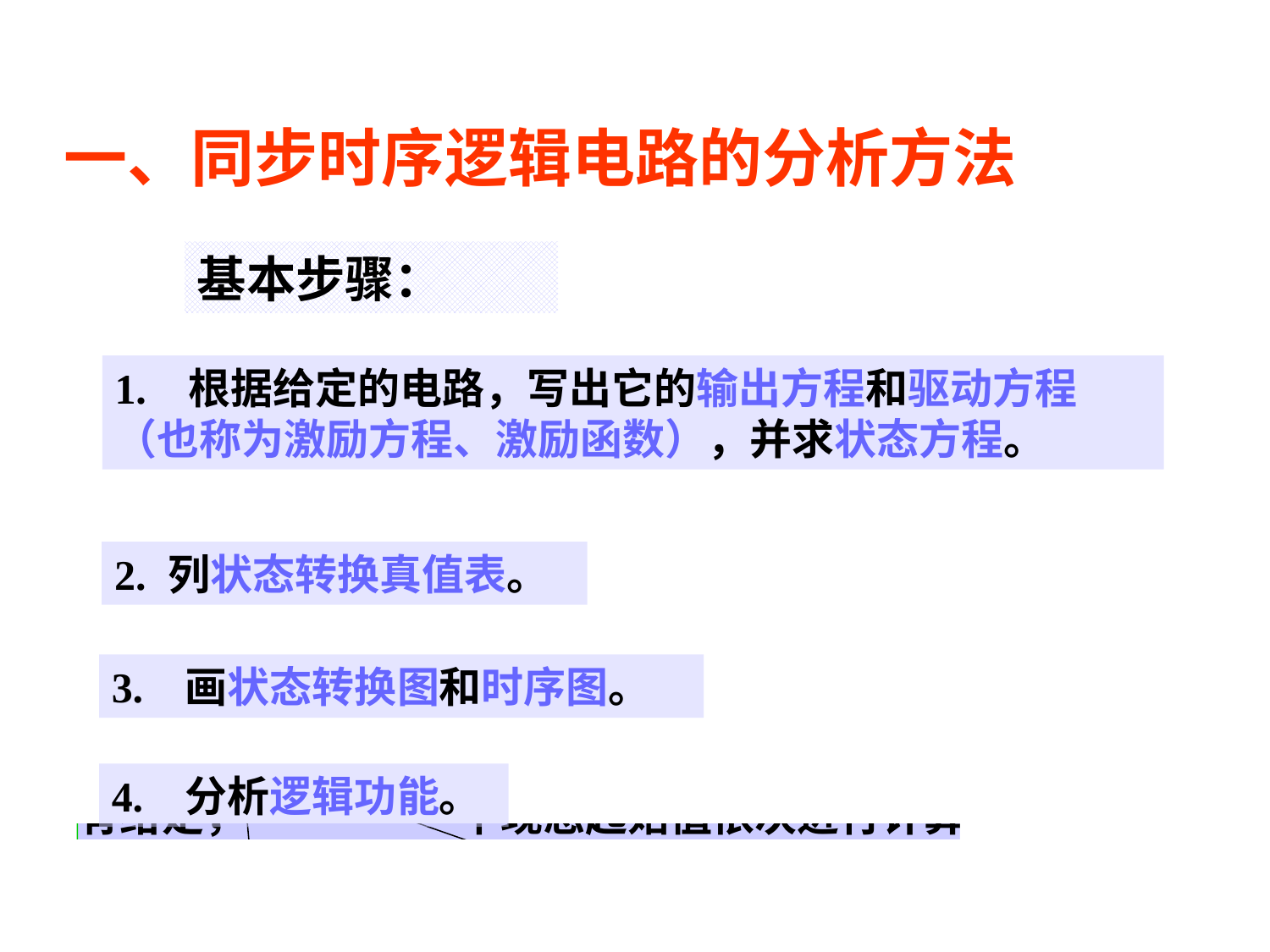

# 一、同步时序逻辑电路的分析方法

一、同步时序逻辑电路的分析方法
基本步骤：

1.   根据给定的电路，写出它的输出方程和驱动方程（也称为激励方程、激励函数），并求状态方程。

2. 列状态转换真值表。
3.   画状态转换图和时序图。
4.   分析逻辑功能。

基本步骤：
1.    根据给定的电路，写出它的输出方程和驱动方程，并求
       状态方程。
时序电路的输出逻辑表达式。
2.  列状态转换真值表。
各触发器输入信号的逻辑表达式。
将驱动方程代入相应触发器的特性方程中所得到的方程
3.    画状态转移图和时序图。
简称状态转换表，是反映电路状态转换的规律与条件的表格。
　　方法：将电路现态的各种取值代入状态方程和输出方程进行计算，求出相应的次态和输出，从而列出状态转换表。
    如现态起始值已给定，则从给定值开始计算。如没有给定，则可设定一个现态起始值依次进行计算。
　　用圆圈及其内的标注表示电路的所有稳态，用箭头表示状态转换的方向，箭头旁的标注表示状态转换的条件，从而得到的状态转换示意图。
4. 分析逻辑功能。
在时钟脉冲 CP作用下，各触发器状态变化的波形图。
        根据状态转换真值表来说明电路逻辑功能。